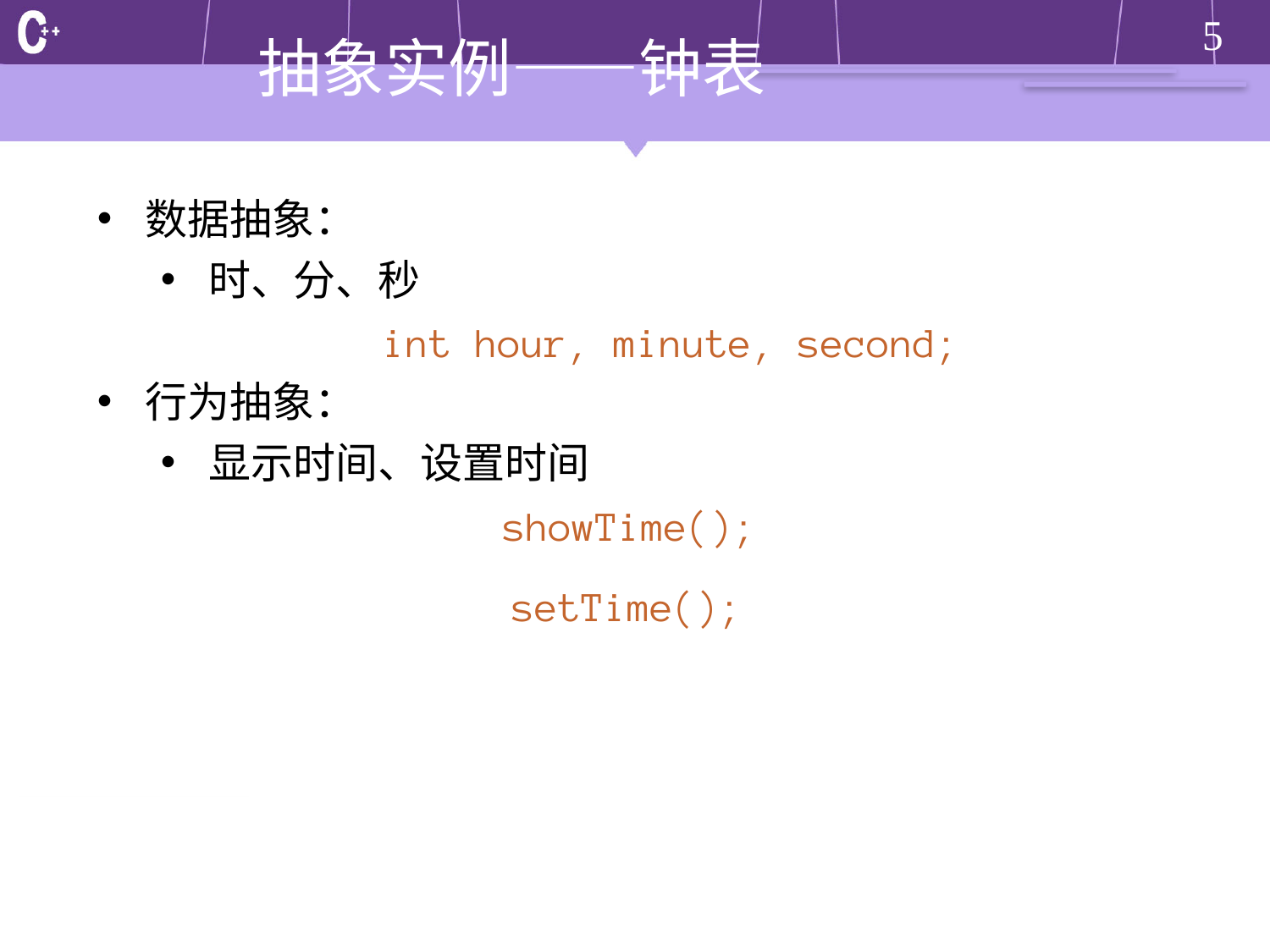

# 抽象实例——钟表
数据抽象：
时、分、秒

行为抽象：
显示时间、设置时间
int hour, minute, second;
showTime();
setTime();